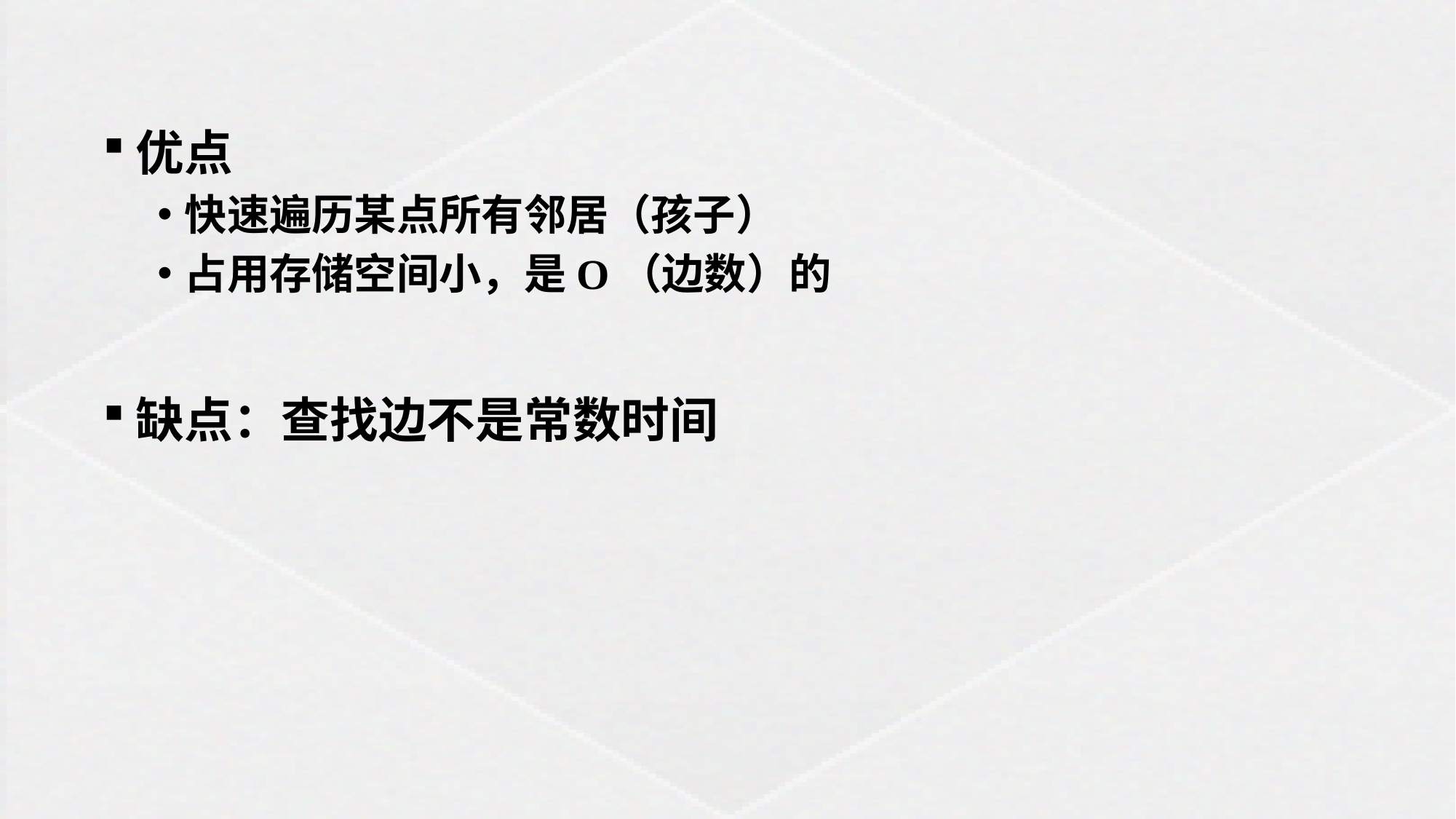

优点
快速遍历某点所有邻居（孩子）
占用存储空间小，是O（边数）的

缺点：查找边不是常数时间